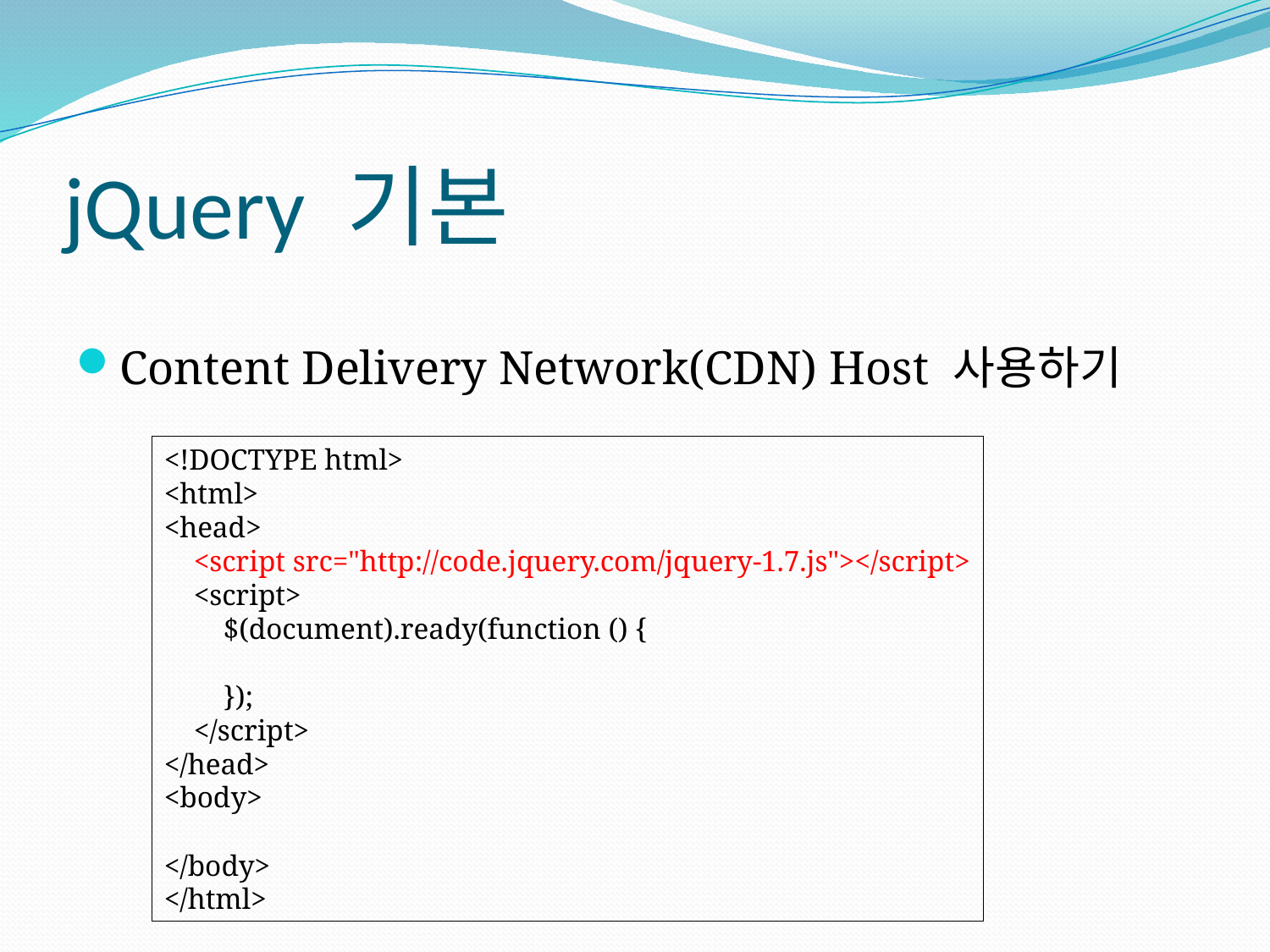

# jQuery 기본

Content Delivery Network(CDN) Host 사용하기
<!DOCTYPE html>
<html>
<head>
    <script src="http://code.jquery.com/jquery-1.7.js"></script>
    <script>
        $(document).ready(function () {

        });
    </script>
</head>
<body>

</body>
</html>